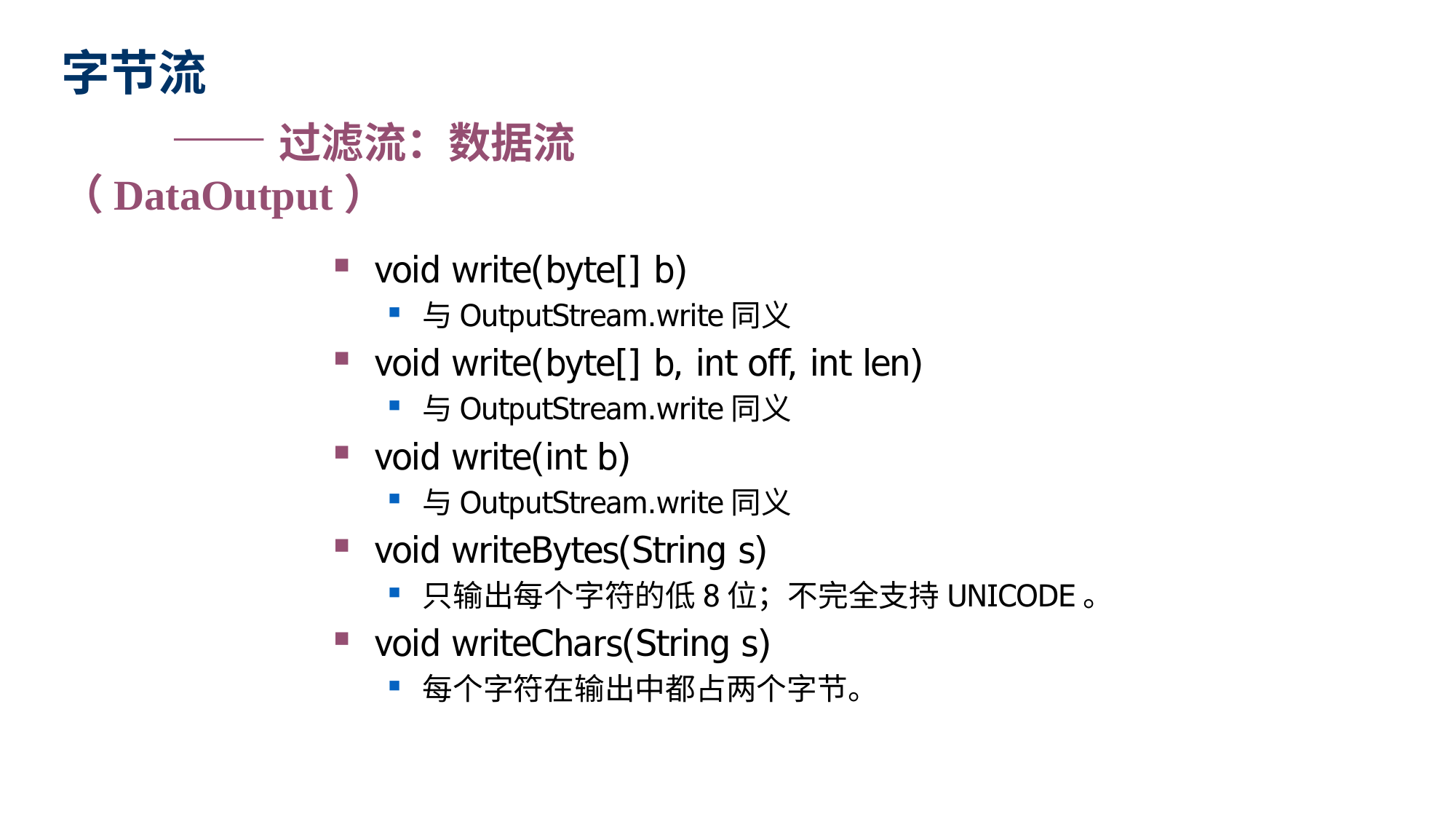

字节流
	——过滤流：数据流（DataOutput）
void write(byte[] b)
与OutputStream.write同义
void write(byte[] b, int off, int len)
与OutputStream.write同义
void write(int b)
与OutputStream.write同义
void writeBytes(String s)
只输出每个字符的低8位；不完全支持UNICODE。
void writeChars(String s)
每个字符在输出中都占两个字节。